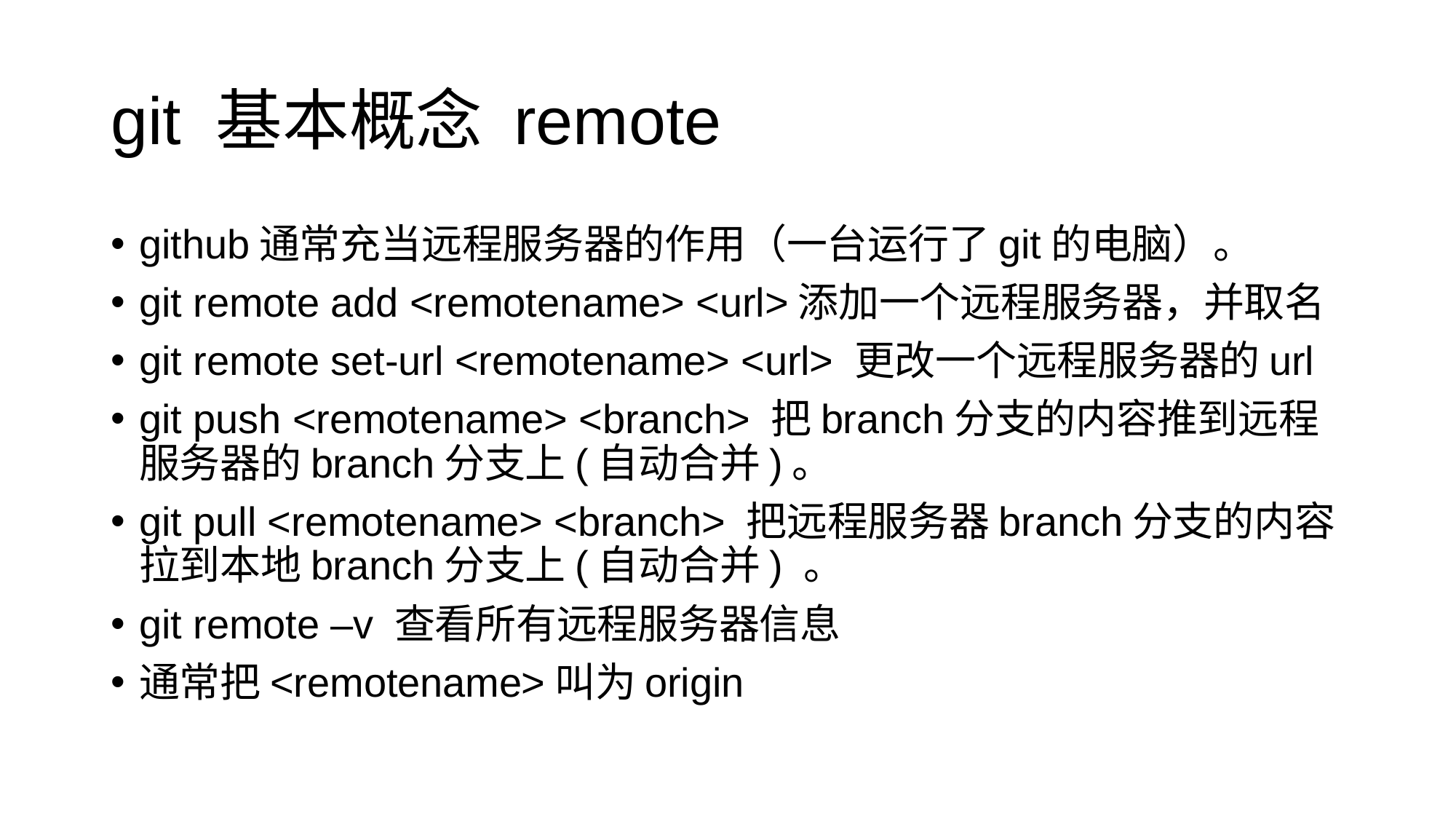

# git 基本概念 remote
github通常充当远程服务器的作用（一台运行了git的电脑）。
git remote add <remotename> <url>添加一个远程服务器，并取名
git remote set-url <remotename> <url> 更改一个远程服务器的url
git push <remotename> <branch> 把branch分支的内容推到远程服务器的branch分支上(自动合并)。
git pull <remotename> <branch> 把远程服务器branch分支的内容拉到本地branch分支上(自动合并) 。
git remote –v 查看所有远程服务器信息
通常把<remotename>叫为origin